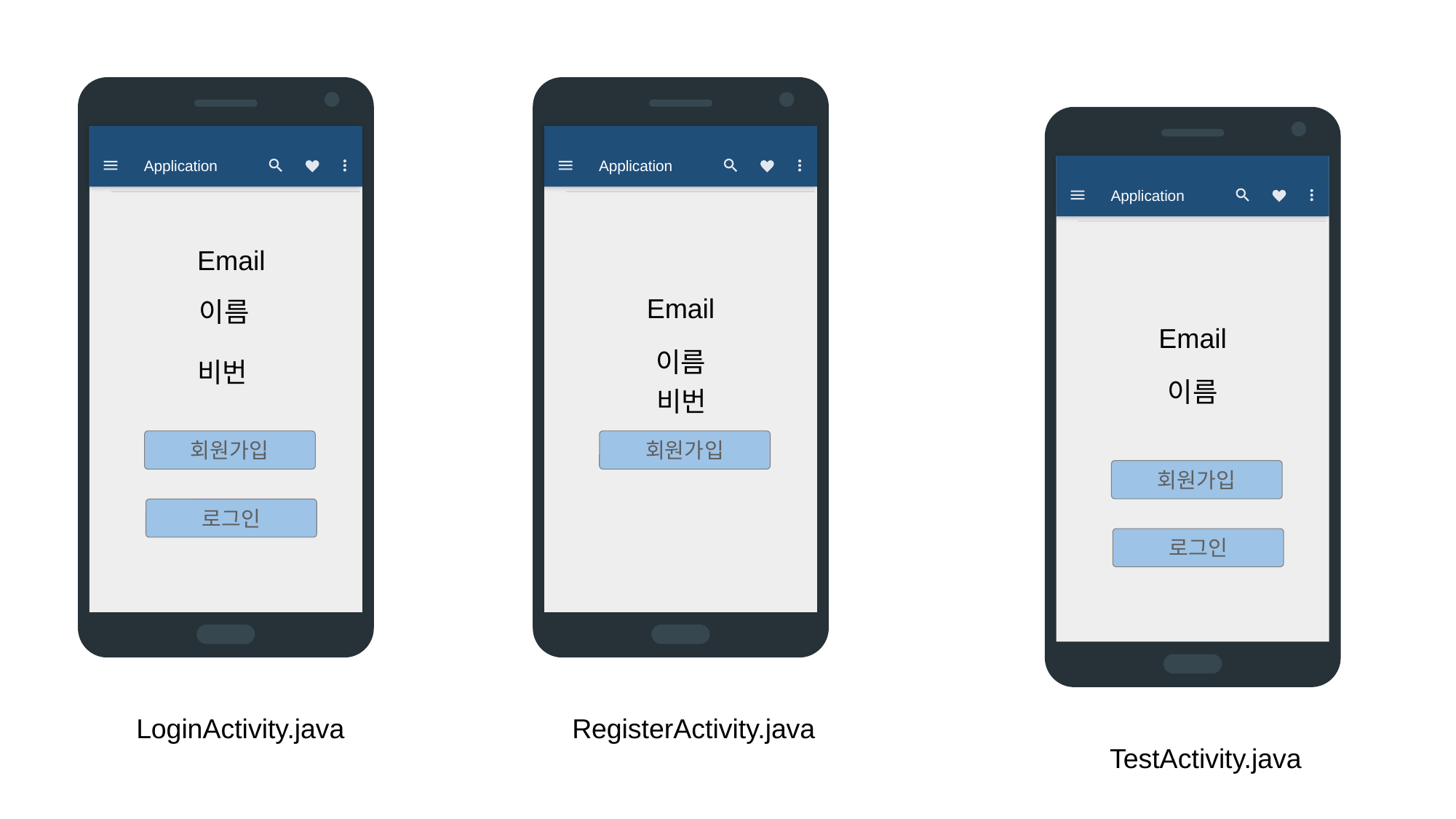

Application

Email
이름
LoginActivity.java
회원가입
로그인

Application

Email
이름
RegisterActivity.java
회원가입

Application

Email
이름
TestActivity.java
회원가입
로그인
비번
비번